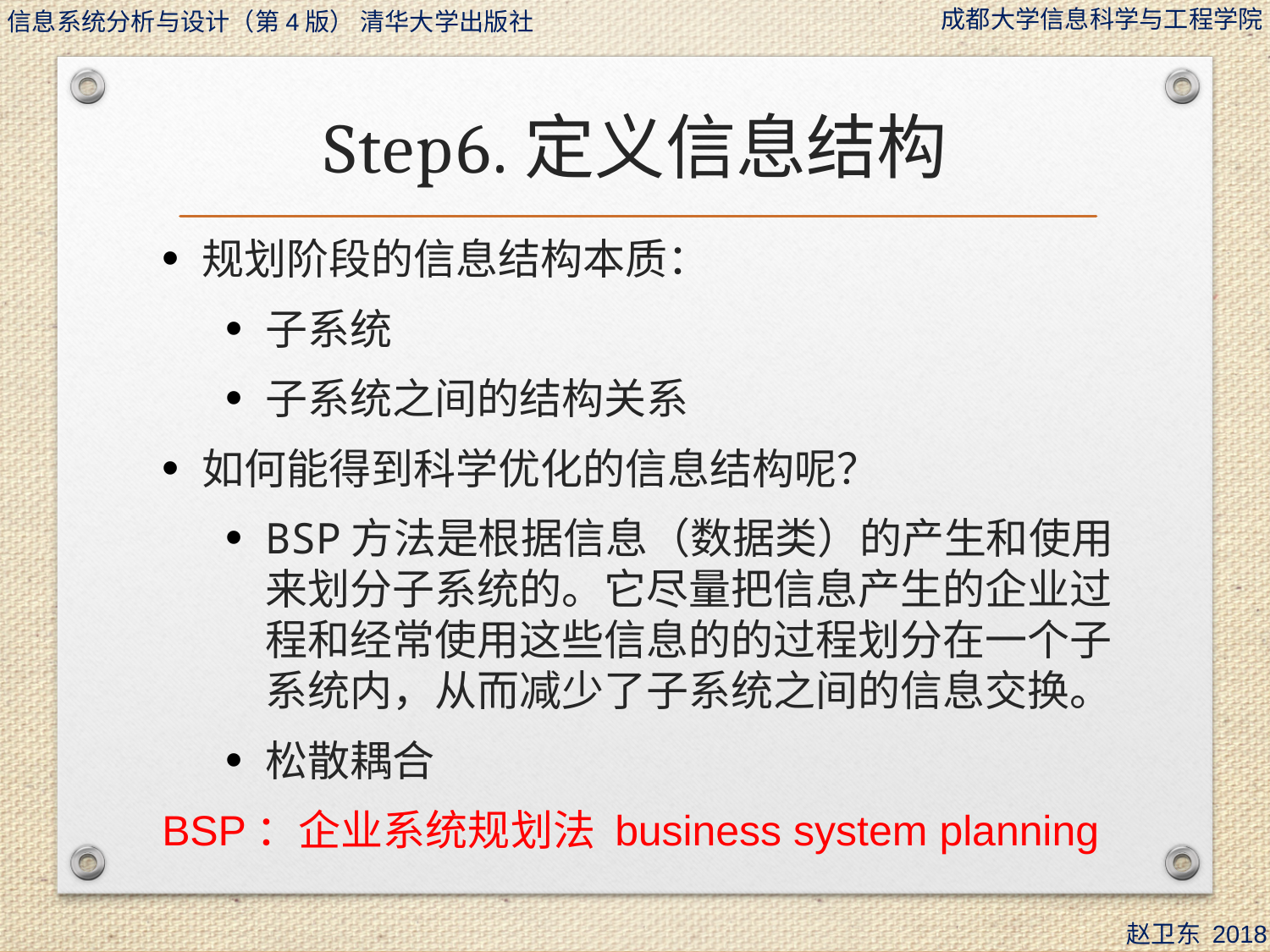

# Step6.定义信息结构
规划阶段的信息结构本质：
子系统
子系统之间的结构关系
如何能得到科学优化的信息结构呢？
BSP方法是根据信息（数据类）的产生和使用来划分子系统的。它尽量把信息产生的企业过程和经常使用这些信息的的过程划分在一个子系统内，从而减少了子系统之间的信息交换。
松散耦合
BSP：企业系统规划法 business system planning